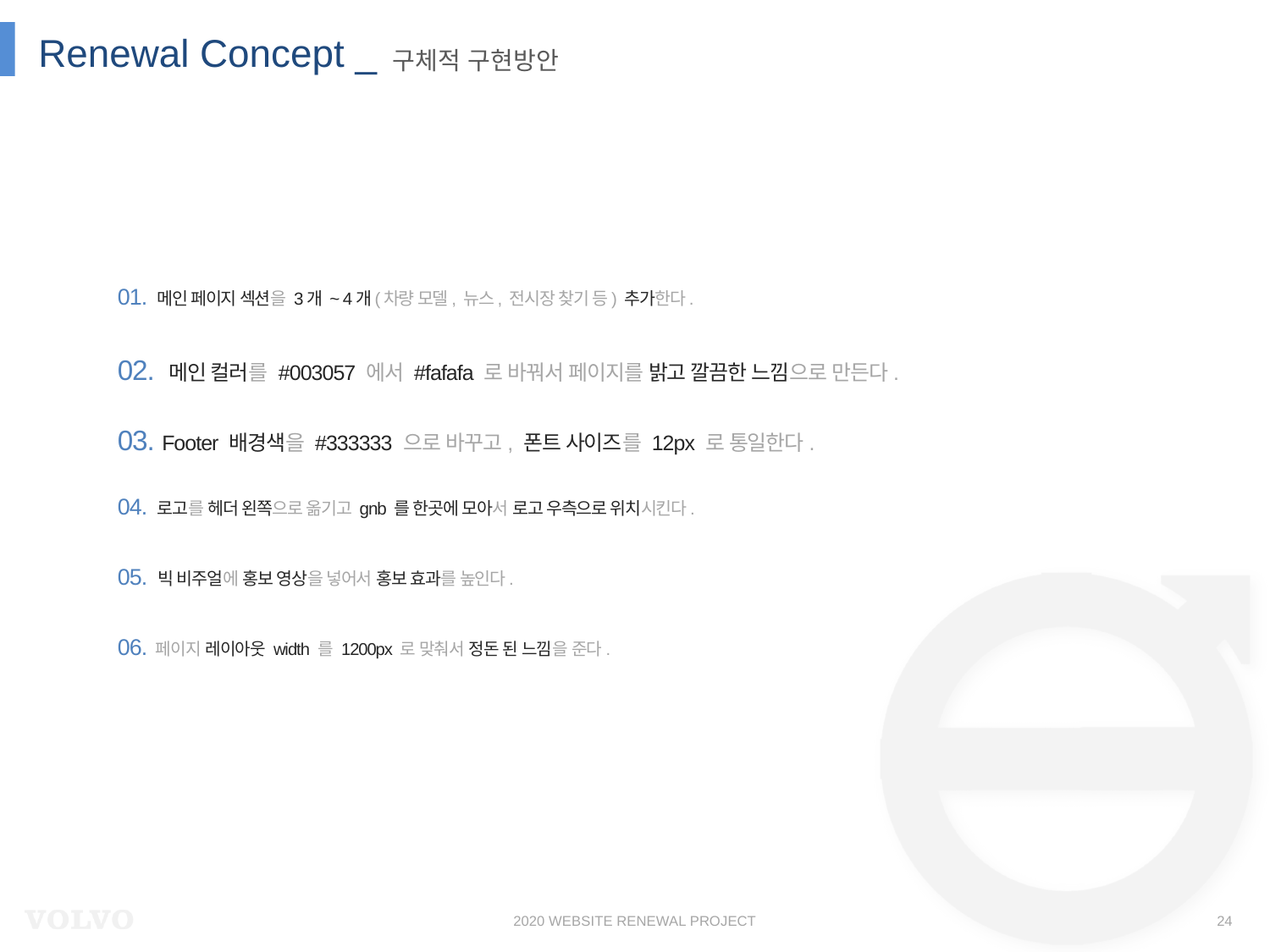

Renewal Concept _
구체적 구현방안
01. 메인 페이지 섹션을 3개 ~ 4개(차량 모델, 뉴스, 전시장 찾기 등) 추가한다.
02. 메인 컬러를 #003057 에서 #fafafa 로 바꿔서 페이지를 밝고 깔끔한 느낌으로 만든다.

03. Footer 배경색을 #333333 으로 바꾸고, 폰트 사이즈를 12px 로 통일한다.
04. 로고를 헤더 왼쪽으로 옮기고 gnb 를 한곳에 모아서 로고 우측으로 위치시킨다.
05. 빅 비주얼에 홍보 영상을 넣어서 홍보 효과를 높인다.
06. 페이지 레이아웃 width 를 1200px 로 맞춰서 정돈 된 느낌을 준다.